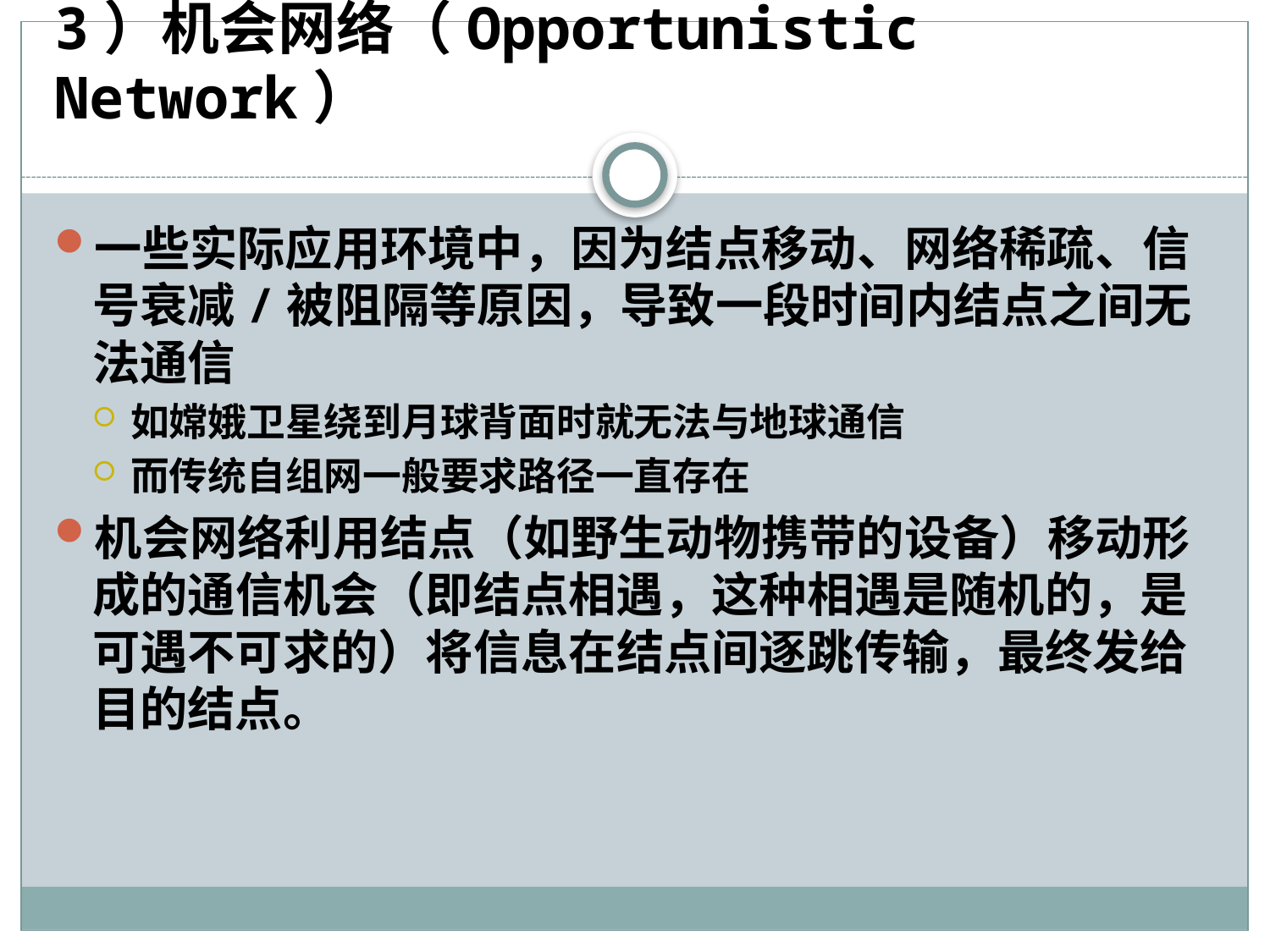

# 3）机会网络（Opportunistic Network）
一些实际应用环境中，因为结点移动、网络稀疏、信号衰减/被阻隔等原因，导致一段时间内结点之间无法通信
如嫦娥卫星绕到月球背面时就无法与地球通信
而传统自组网一般要求路径一直存在
机会网络利用结点（如野生动物携带的设备）移动形成的通信机会（即结点相遇，这种相遇是随机的，是可遇不可求的）将信息在结点间逐跳传输，最终发给目的结点。